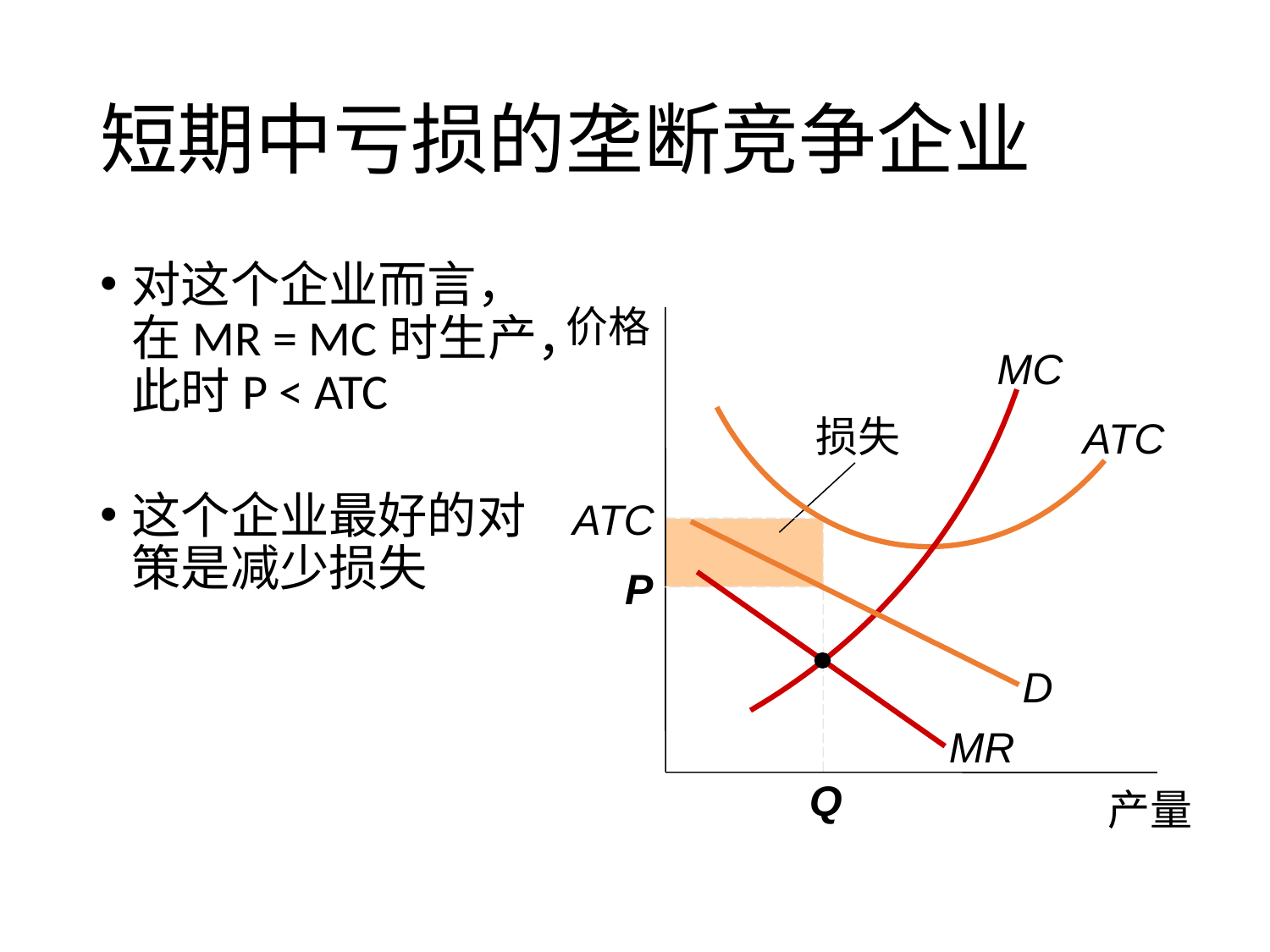

# 短期中亏损的垄断竞争企业

MC

ATC
对这个企业而言，在MR = MC时生产，此时P < ATC
这个企业最好的对策是减少损失

价格

产量
损失

ATC

D
P

MR

Q